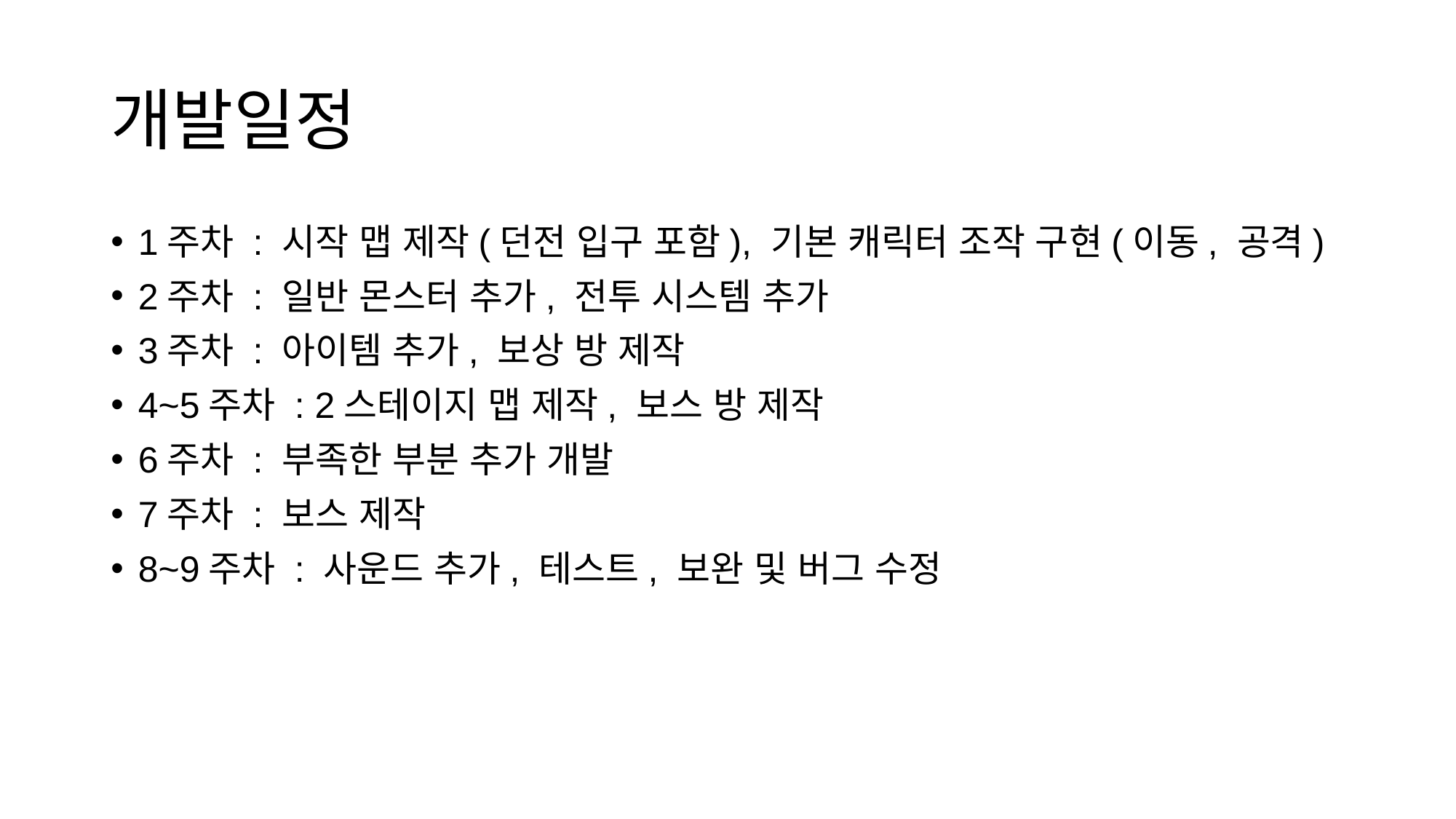

# 개발일정
1주차 : 시작 맵 제작(던전 입구 포함), 기본 캐릭터 조작 구현(이동, 공격)
2주차 : 일반 몬스터 추가, 전투 시스템 추가
3주차 : 아이템 추가, 보상 방 제작
4~5주차 : 2스테이지 맵 제작, 보스 방 제작
6주차 : 부족한 부분 추가 개발
7주차 : 보스 제작
8~9주차 : 사운드 추가, 테스트, 보완 및 버그 수정